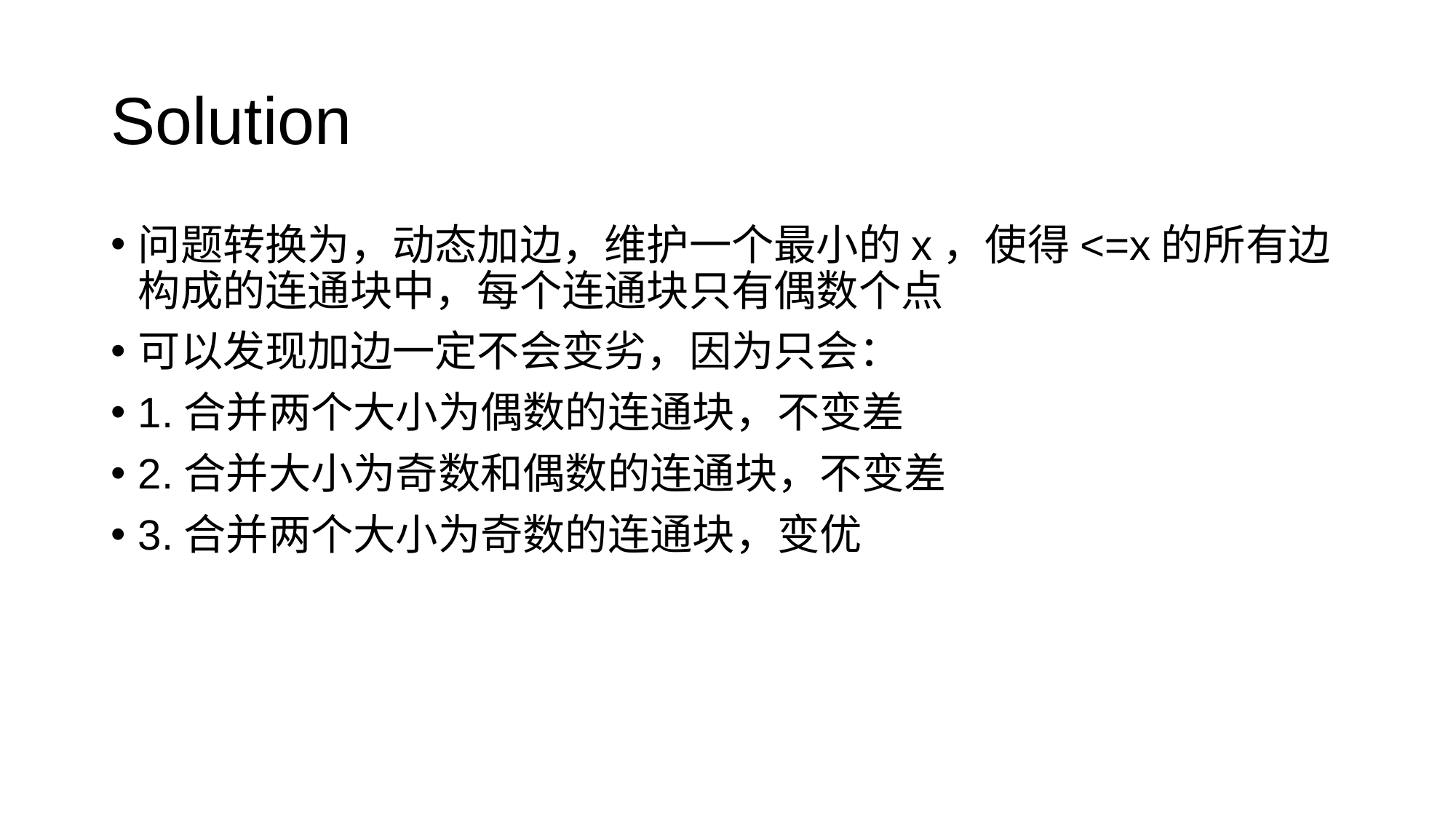

# Solution
问题转换为，动态加边，维护一个最小的x，使得<=x的所有边构成的连通块中，每个连通块只有偶数个点
可以发现加边一定不会变劣，因为只会：
1.合并两个大小为偶数的连通块，不变差
2.合并大小为奇数和偶数的连通块，不变差
3.合并两个大小为奇数的连通块，变优